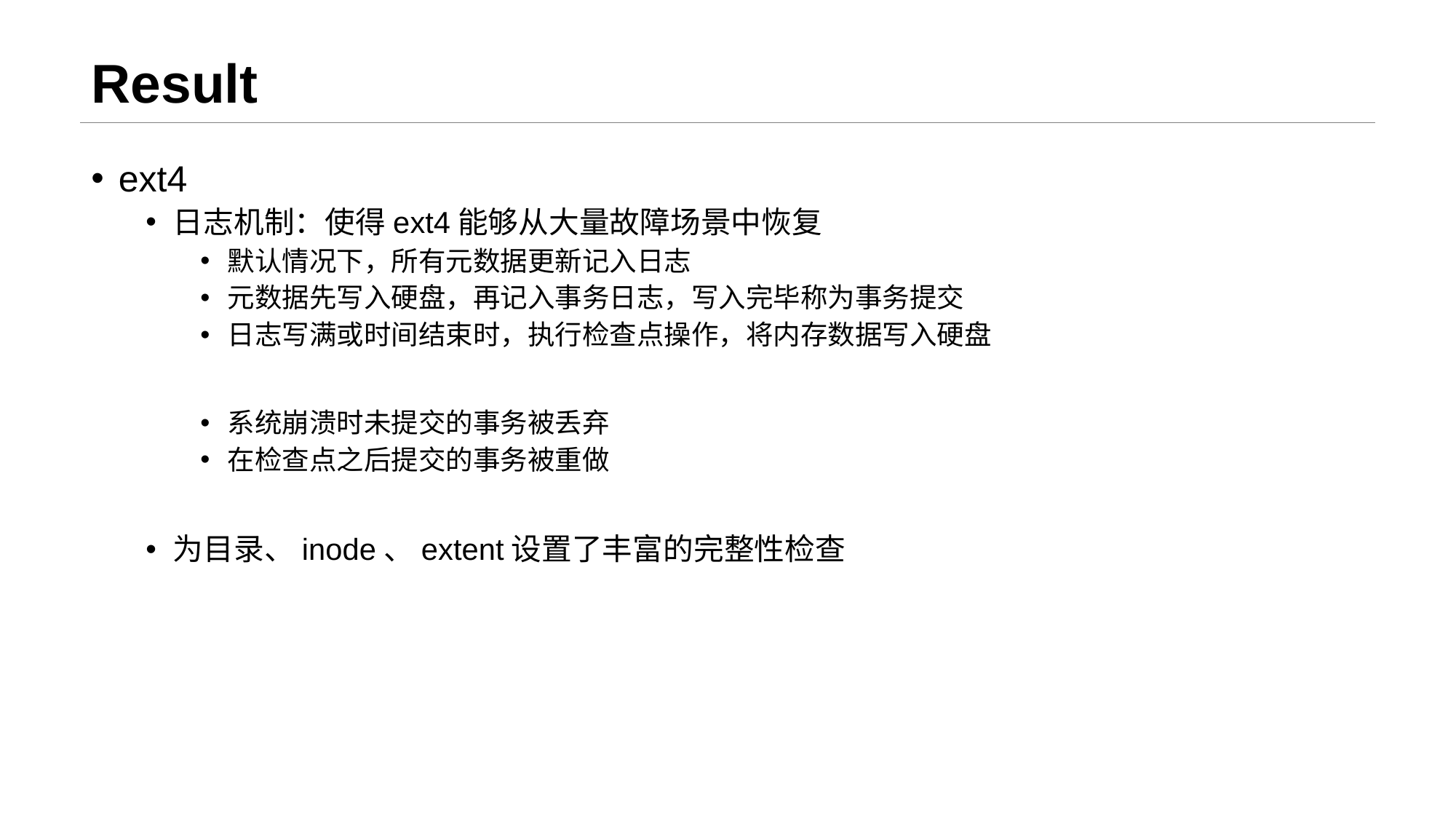

# Result
ext4
日志机制：使得ext4能够从大量故障场景中恢复
默认情况下，所有元数据更新记入日志
元数据先写入硬盘，再记入事务日志，写入完毕称为事务提交
日志写满或时间结束时，执行检查点操作，将内存数据写入硬盘

系统崩溃时未提交的事务被丢弃
在检查点之后提交的事务被重做

为目录、inode、extent设置了丰富的完整性检查